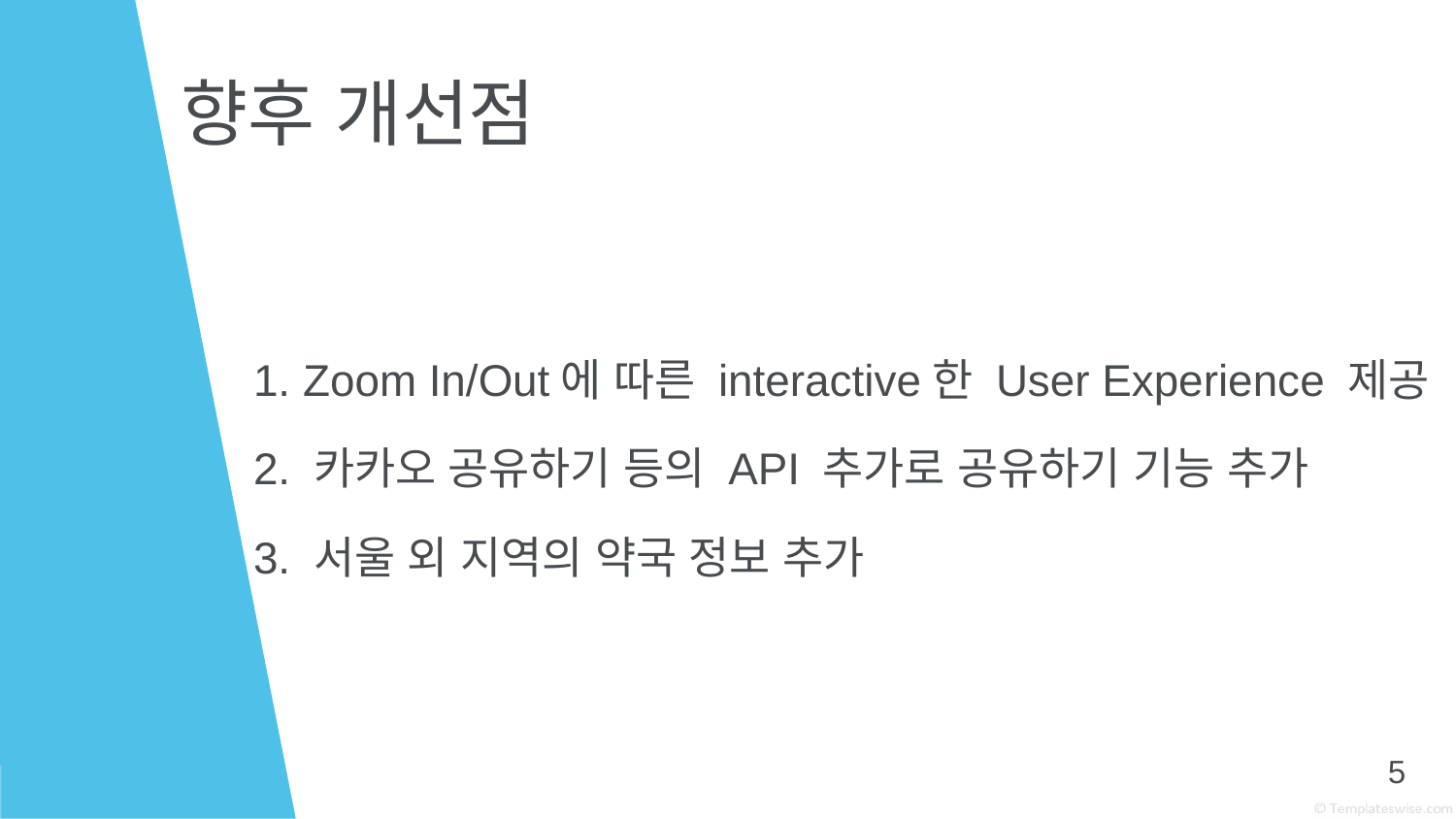

# 향후 개선점
 Zoom In/Out에 따른 interactive한 User Experience 제공
 카카오 공유하기 등의 API 추가로 공유하기 기능 추가
 서울 외 지역의 약국 정보 추가
5